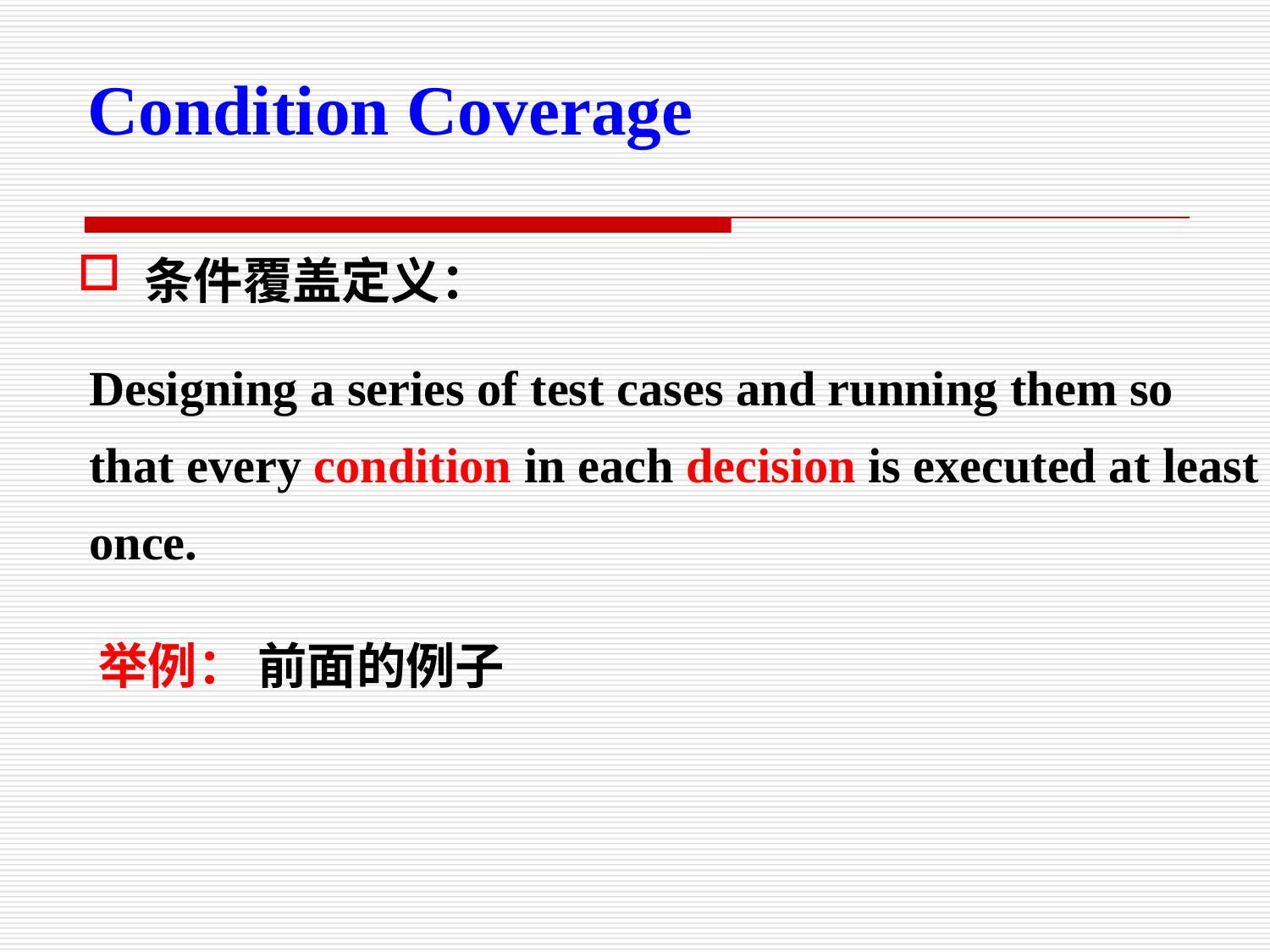

Condition Coverage
 条件覆盖定义：
Designing a series of test cases and running them so that every condition in each decision is executed at least once.
举例： 前面的例子